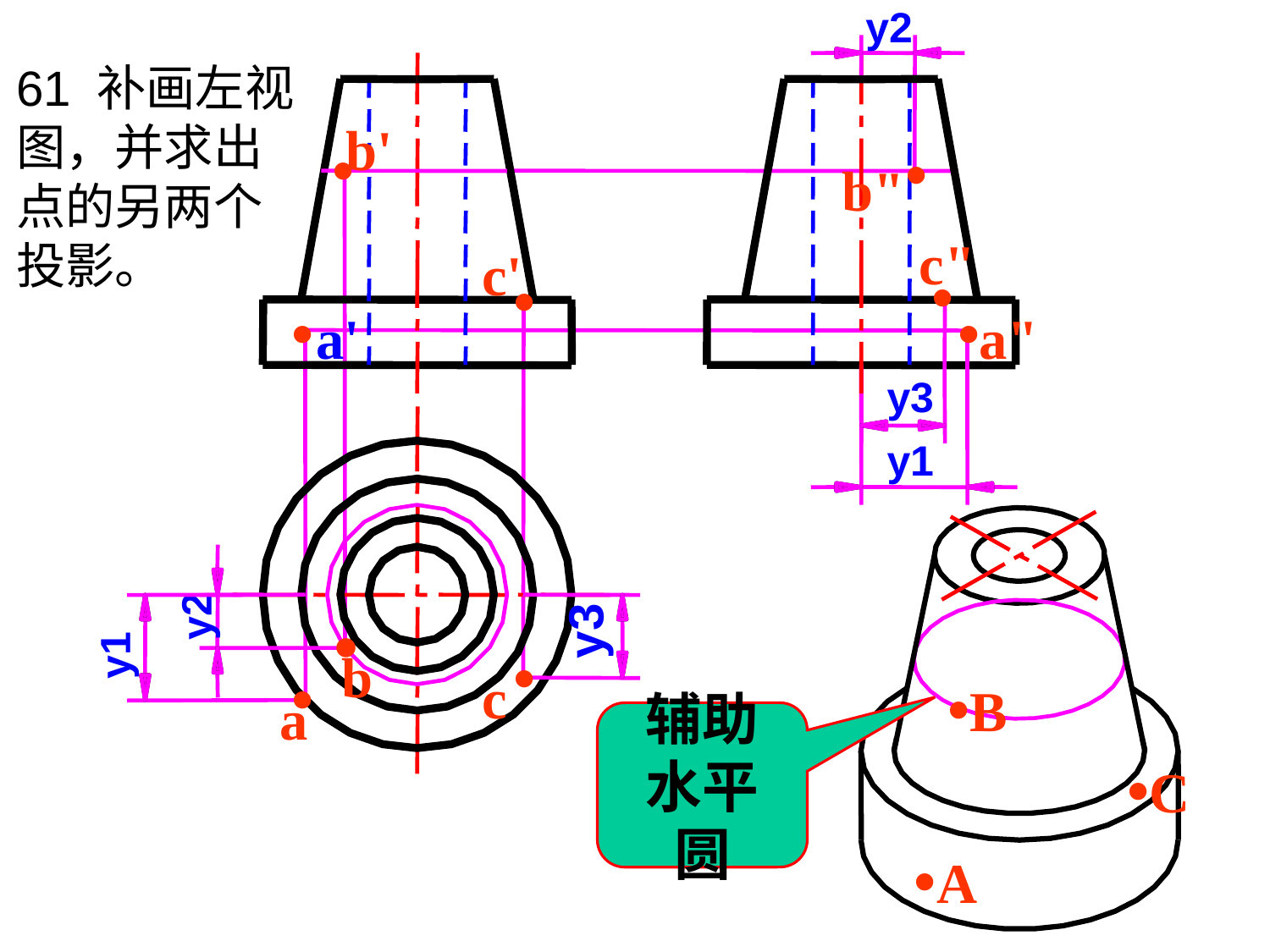

y2

61 补画左视图，并求出点的另两个投影。

b'

•
•

b"

c"
c'

•
•

•
•
a'
a"

y3

y1

y2
•

y3

•
y1
b

•

c
•B

a

辅助
水平圆

•C

•A